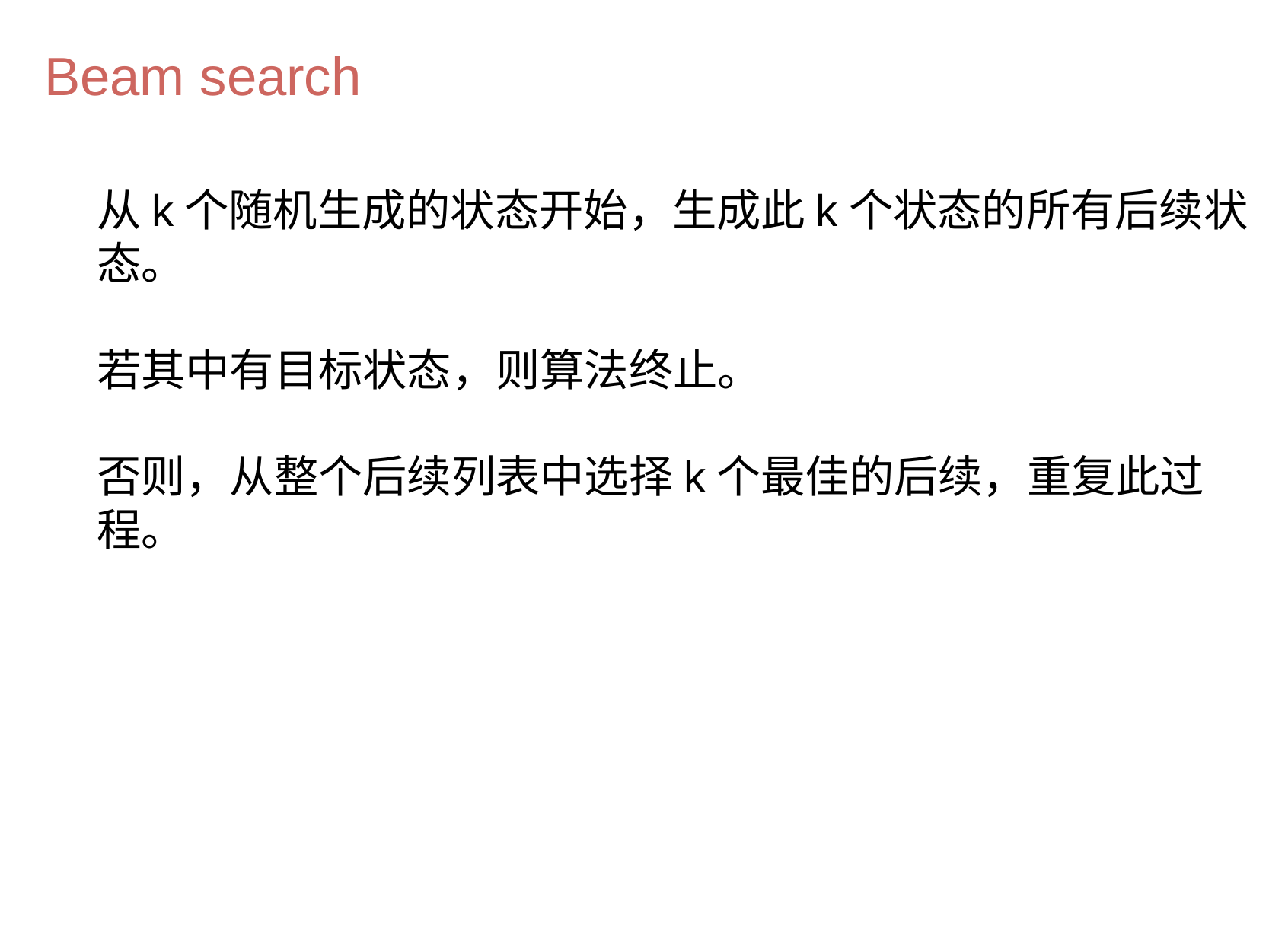

Beam search
从k个随机生成的状态开始，生成此k个状态的所有后续状态。

若其中有目标状态，则算法终止。

否则，从整个后续列表中选择k个最佳的后续，重复此过程。